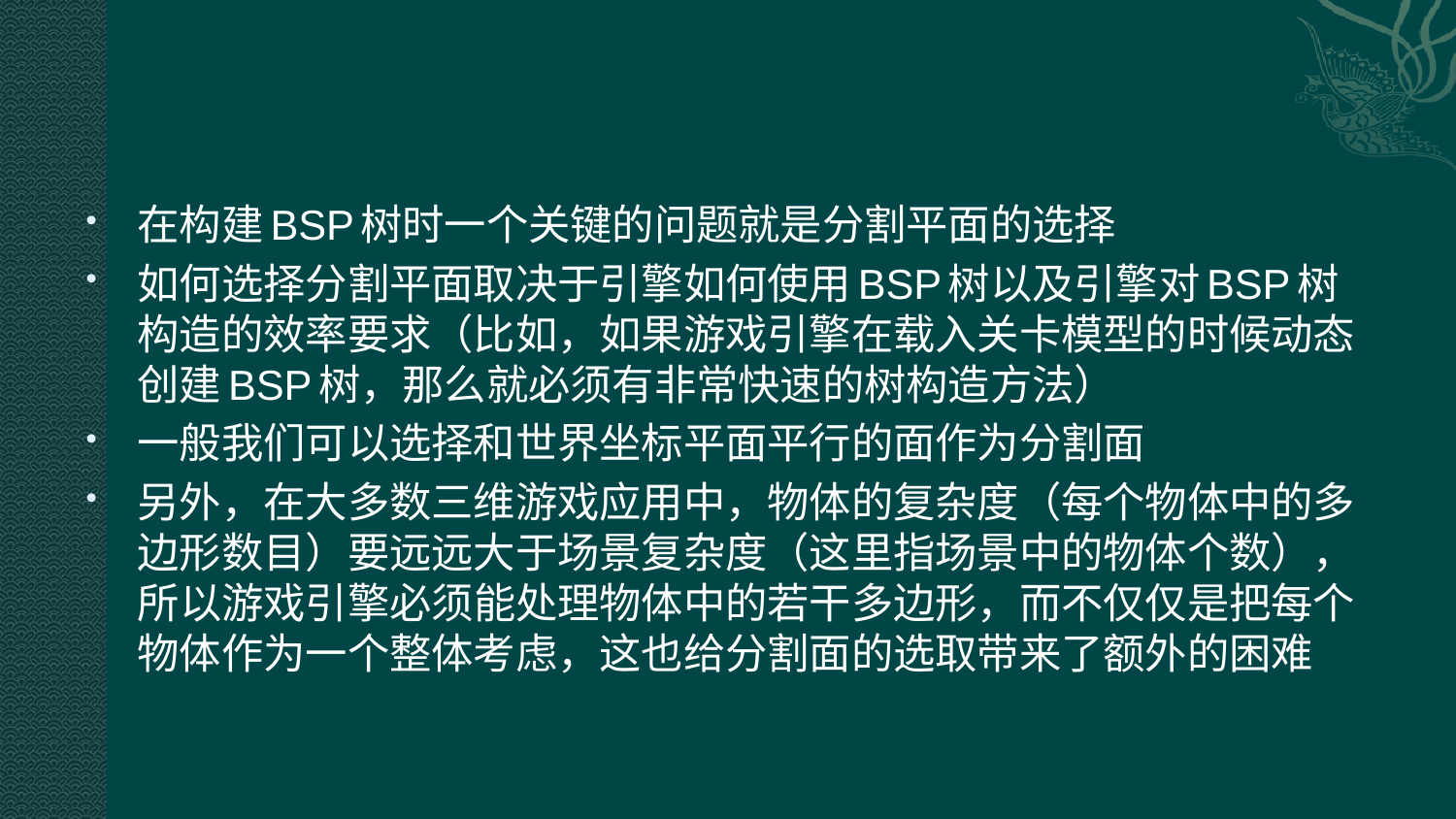

#
在构建BSP树时一个关键的问题就是分割平面的选择
如何选择分割平面取决于引擎如何使用BSP树以及引擎对BSP树构造的效率要求（比如，如果游戏引擎在载入关卡模型的时候动态创建BSP树，那么就必须有非常快速的树构造方法）
一般我们可以选择和世界坐标平面平行的面作为分割面
另外，在大多数三维游戏应用中，物体的复杂度（每个物体中的多边形数目）要远远大于场景复杂度（这里指场景中的物体个数），所以游戏引擎必须能处理物体中的若干多边形，而不仅仅是把每个物体作为一个整体考虑，这也给分割面的选取带来了额外的困难